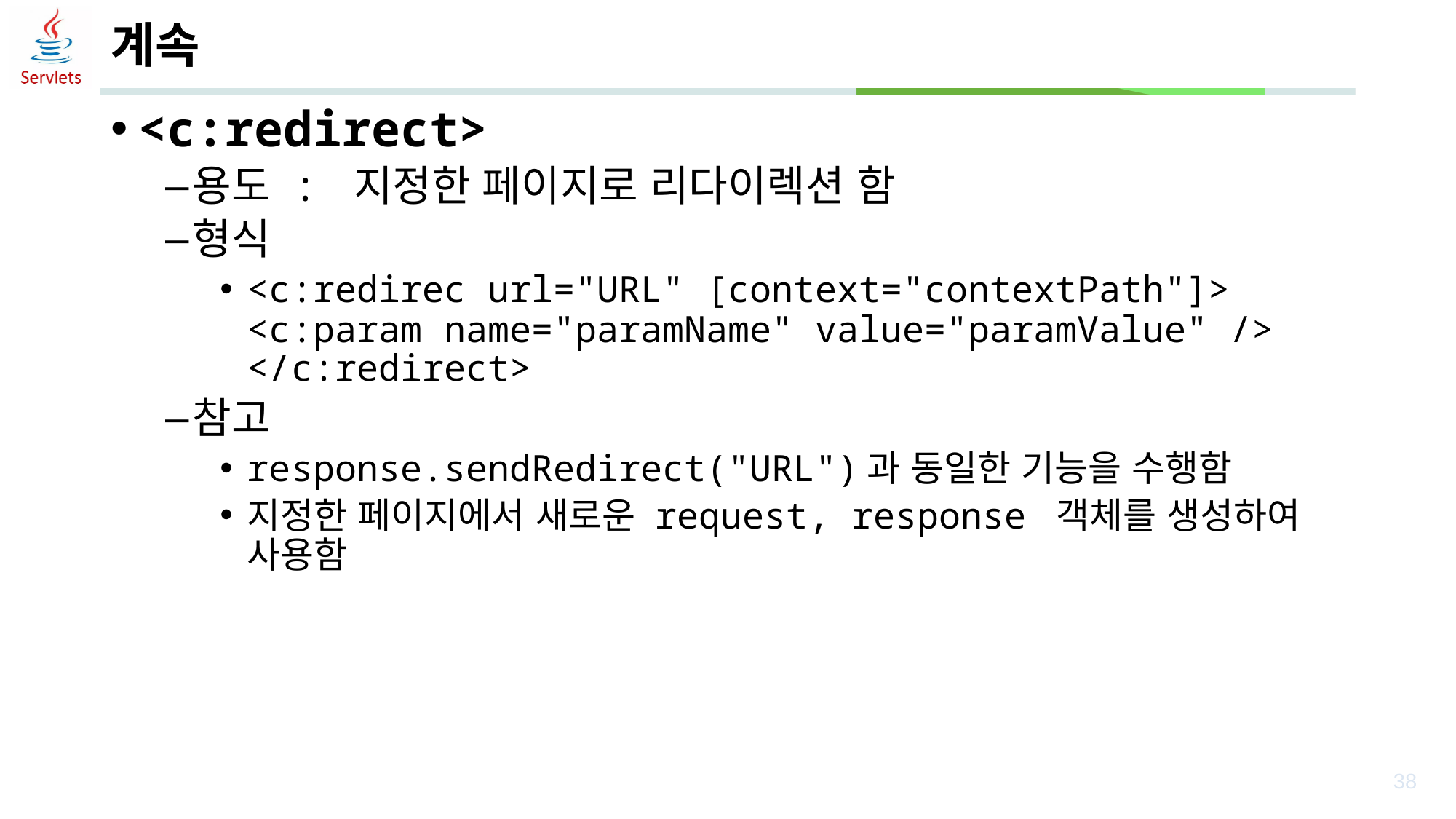

# 계속
<c:redirect>
용도 : 지정한 페이지로 리다이렉션 함
형식
<c:redirec url="URL" [context="contextPath"]>
<c:param name="paramName" value="paramValue" />
</c:redirect>
참고
response.sendRedirect("URL")과 동일한 기능을 수행함
지정한 페이지에서 새로운 request, response 객체를 생성하여 사용함

38